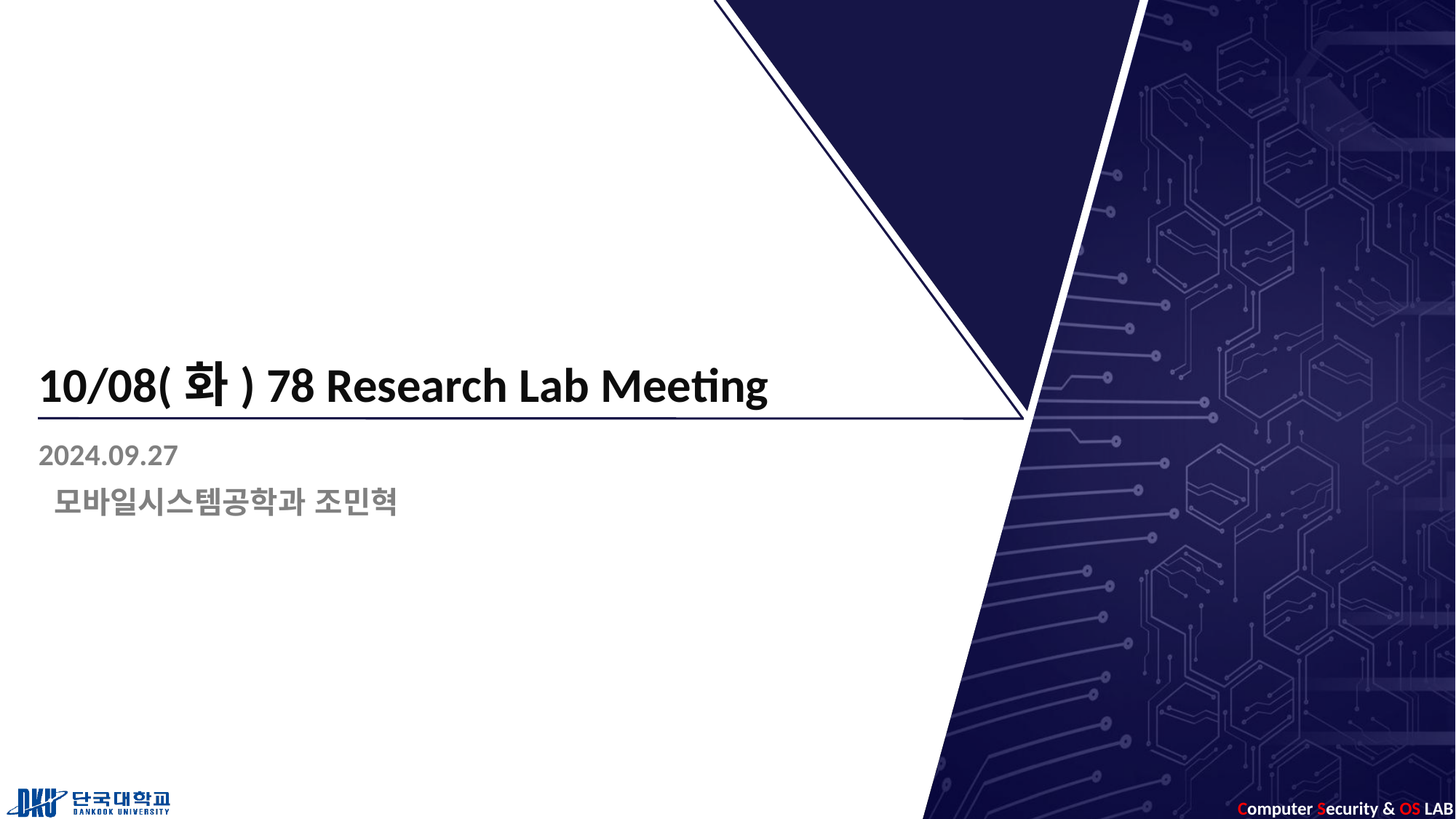

# 10/08(화) 78 Research Lab Meeting
2024.09.27
 모바일시스템공학과 조민혁